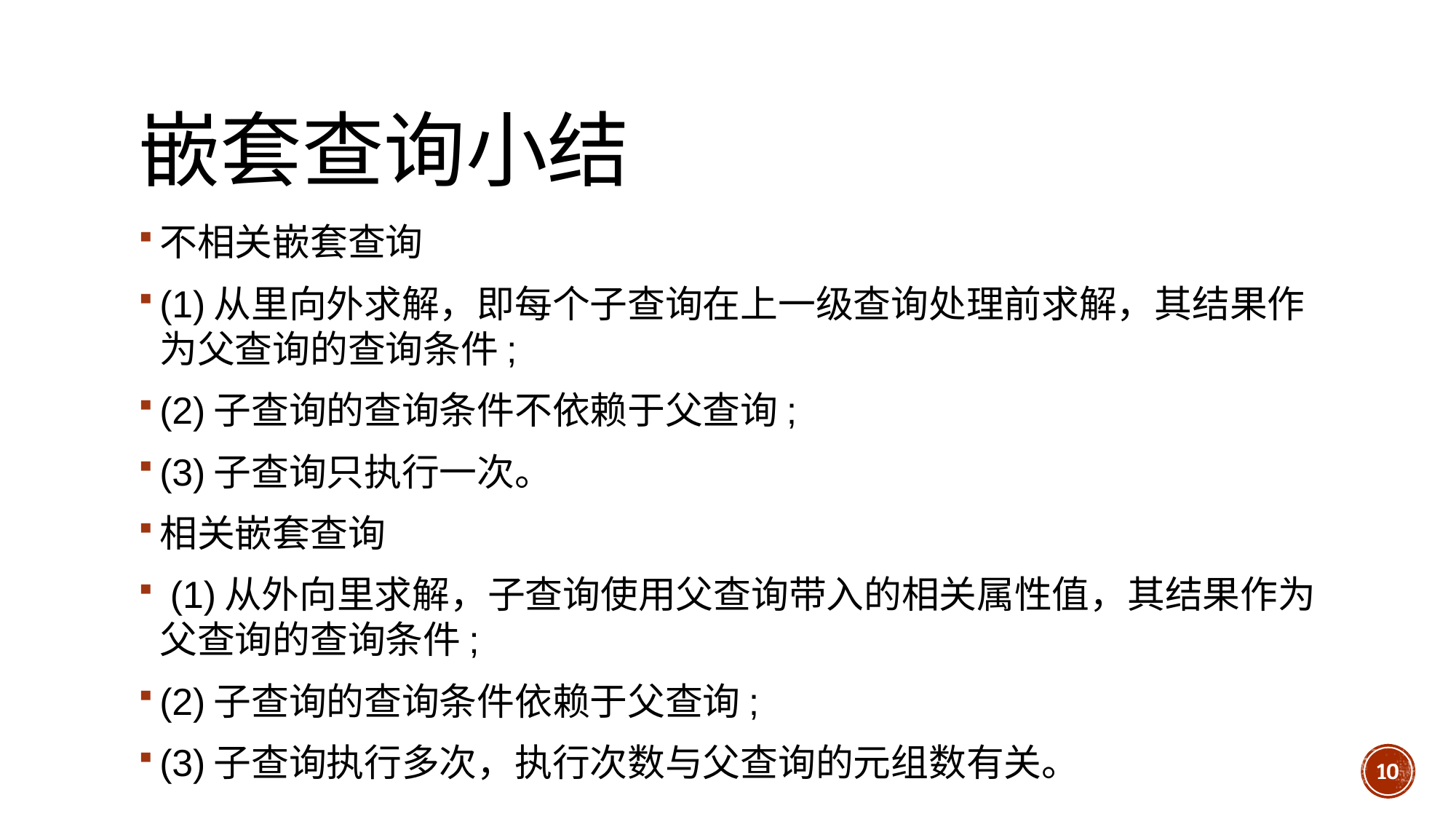

# 嵌套查询小结
不相关嵌套查询
(1)从里向外求解，即每个子查询在上一级查询处理前求解，其结果作为父查询的查询条件;
(2)子查询的查询条件不依赖于父查询;
(3)子查询只执行一次。
相关嵌套查询
 (1)从外向里求解，子查询使用父查询带入的相关属性值，其结果作为父查询的查询条件;
(2)子查询的查询条件依赖于父查询;
(3)子查询执行多次，执行次数与父查询的元组数有关。
10